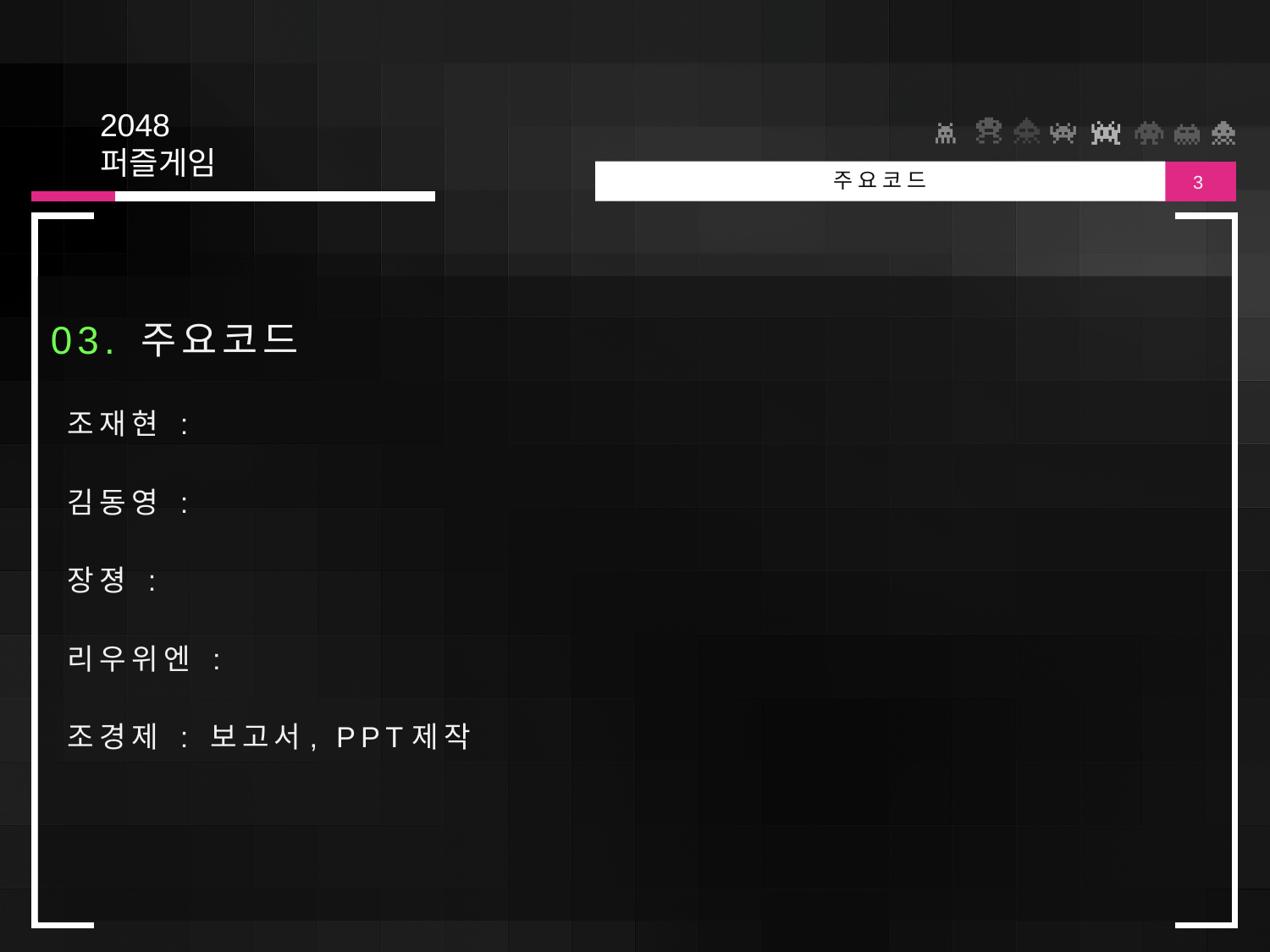

# 2048 퍼즐게임
주요코드
3

03. 주요코드

 조재현 :

 김동영 :

 장졍 :

 리우위엔 :

 조경제 : 보고서, PPT제작